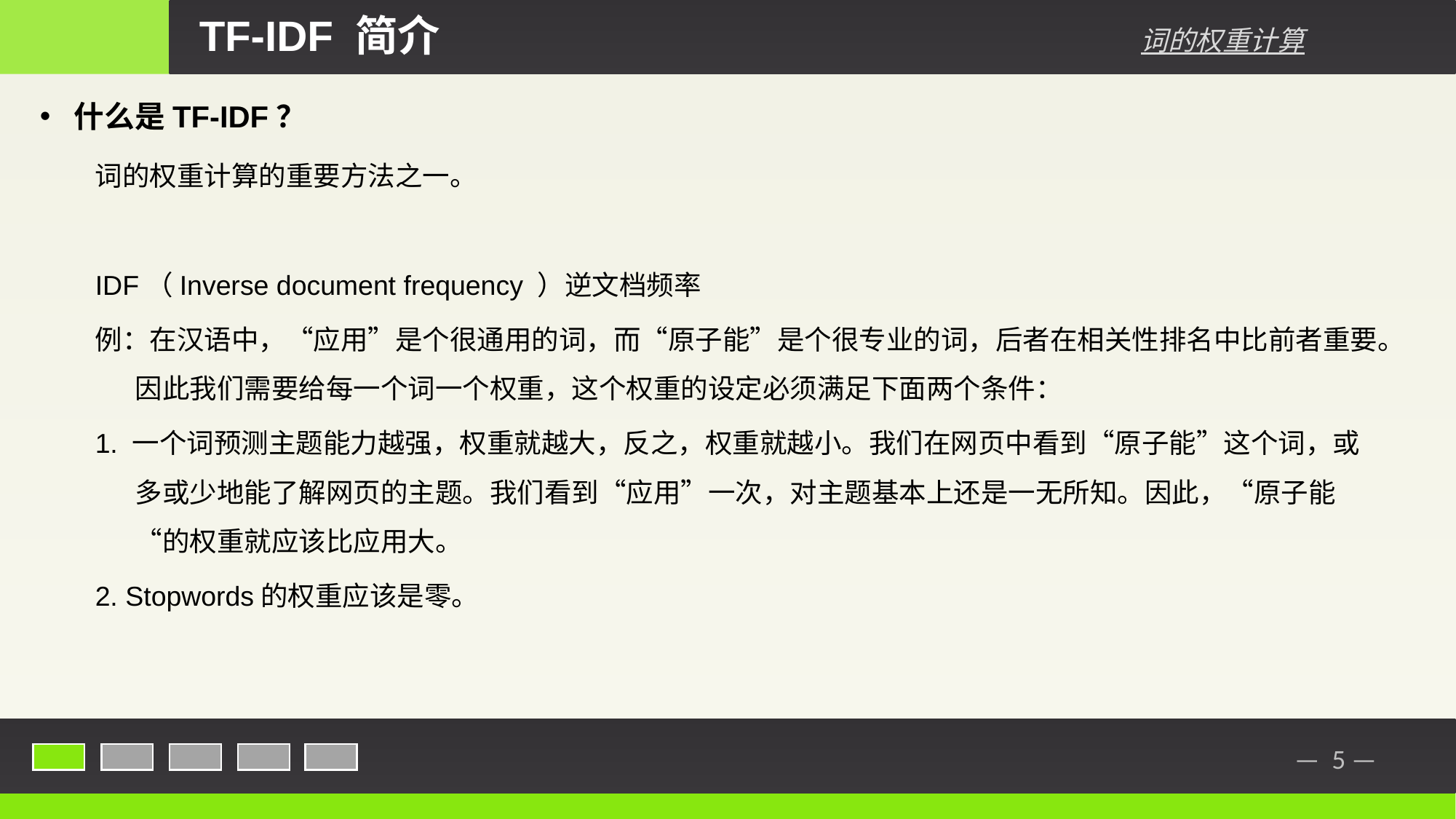

TF-IDF 简介
词的权重计算
什么是TF-IDF？
词的权重计算的重要方法之一。

IDF（Inverse document frequency ）逆文档频率
例：在汉语中，“应用”是个很通用的词，而“原子能”是个很专业的词，后者在相关性排名中比前者重要。因此我们需要给每一个词一个权重，这个权重的设定必须满足下面两个条件：
1. 一个词预测主题能力越强，权重就越大，反之，权重就越小。我们在网页中看到“原子能”这个词，或多或少地能了解网页的主题。我们看到“应用”一次，对主题基本上还是一无所知。因此，“原子能“的权重就应该比应用大。
2. Stopwords的权重应该是零。